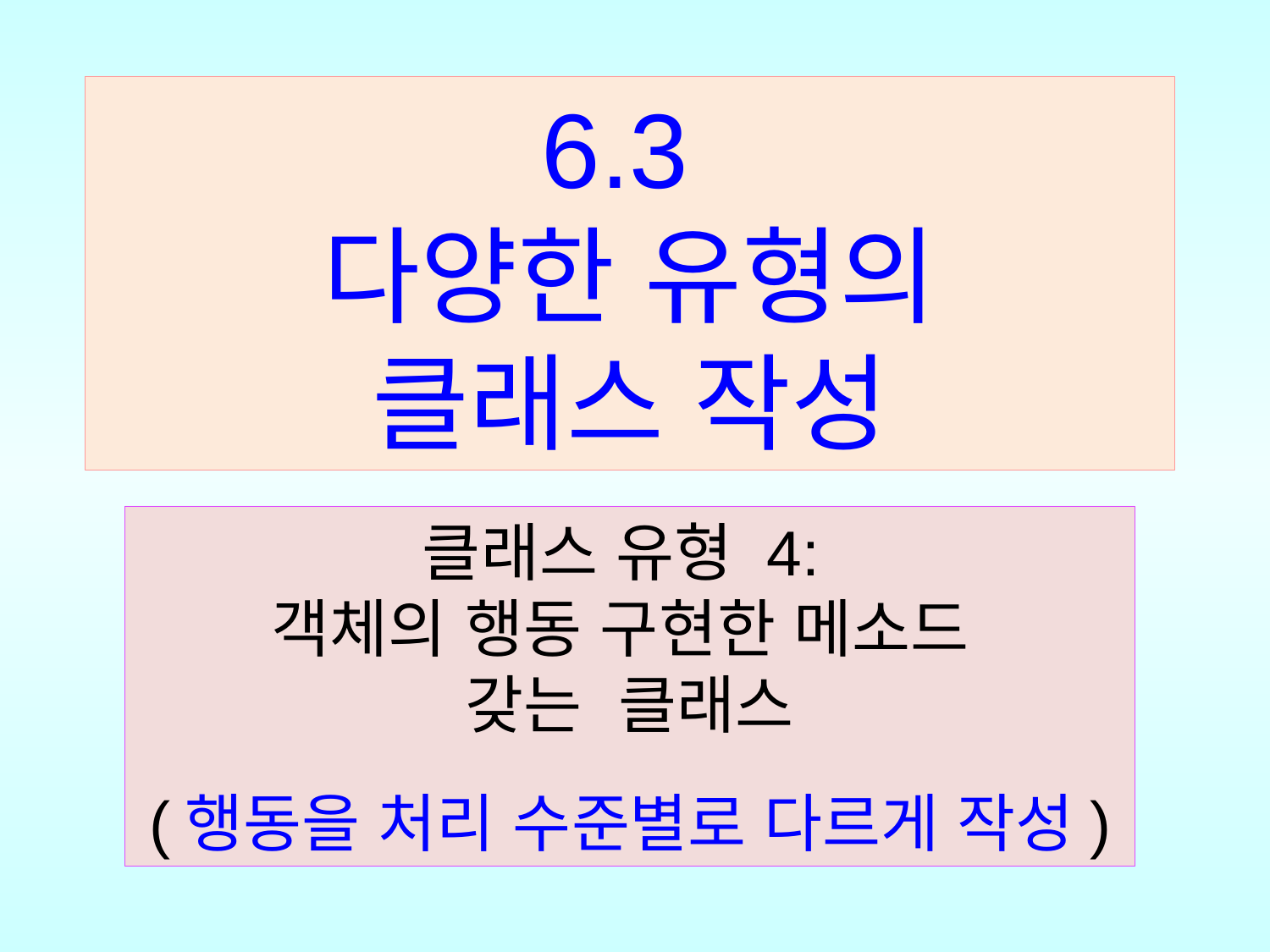

6.3
다양한 유형의
클래스 작성
클래스 유형 4:
객체의 행동 구현한 메소드
갖는  클래스

(행동을 처리 수준별로 다르게 작성)